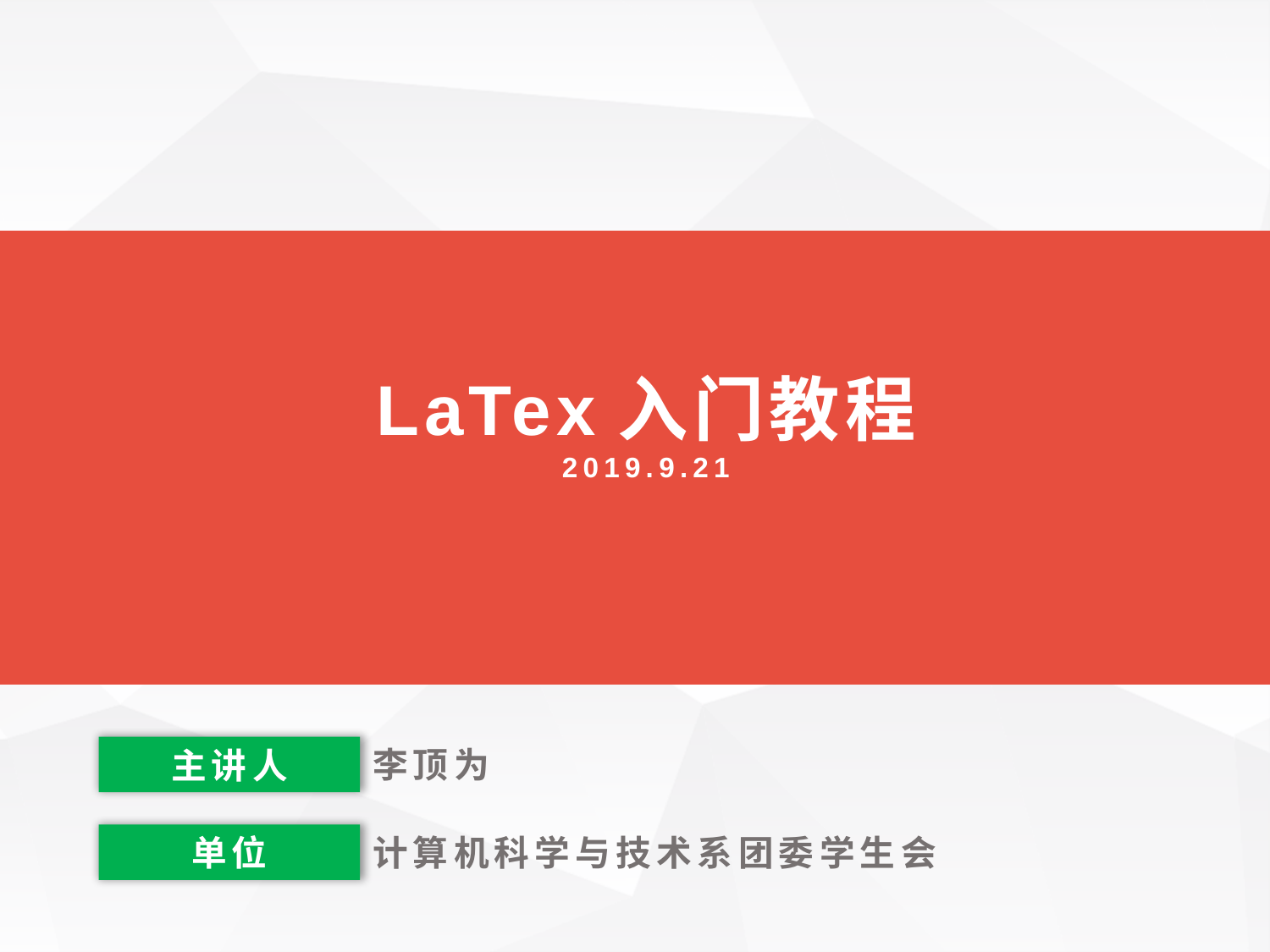

LaTex入门教程
2019.9.21
我们毕业啦
其实是答辩的标题地方
主讲人
李顶为
单位
计算机科学与技术系团委学生会